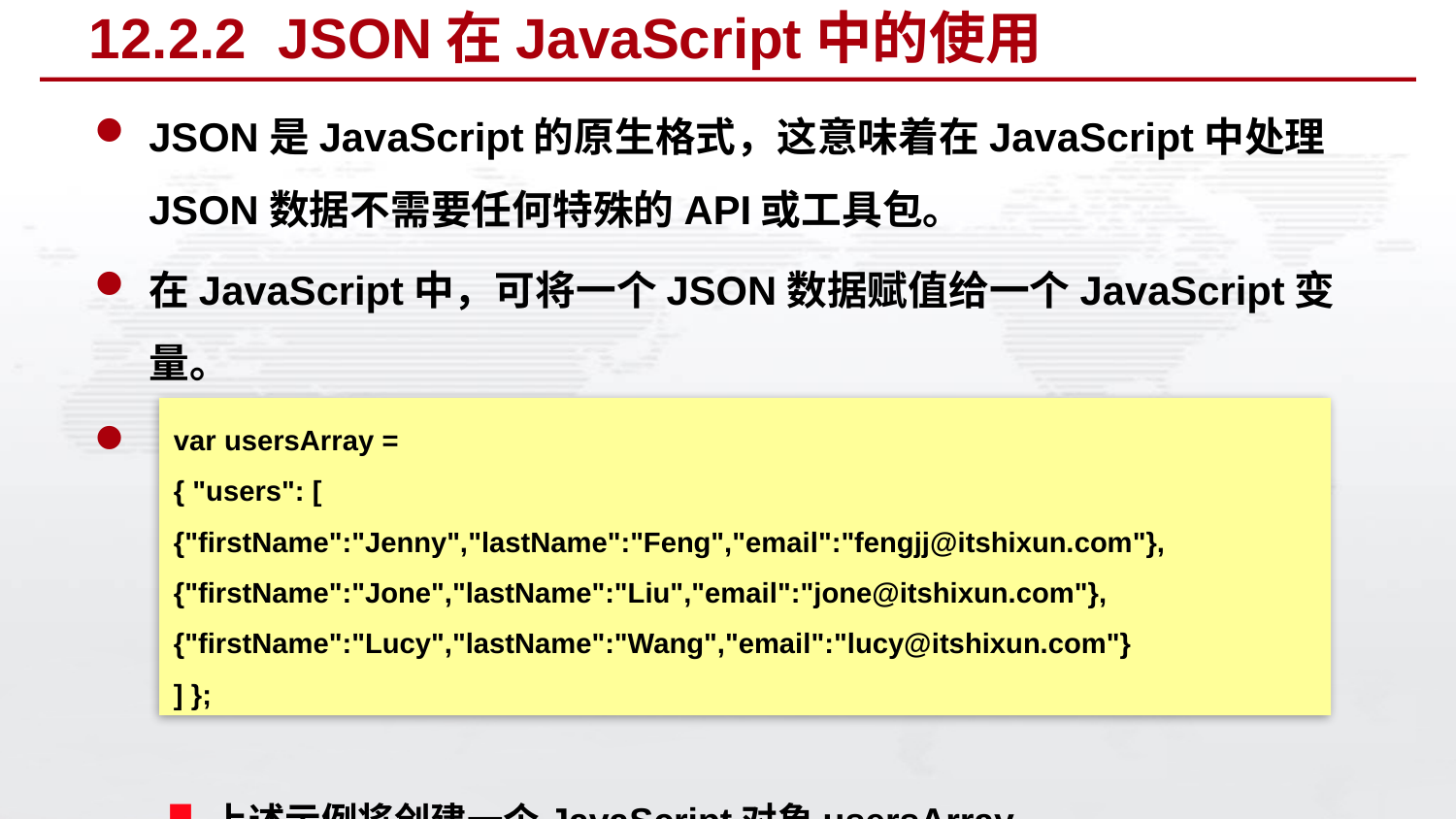

# 12.2.2  JSON在JavaScript中的使用
JSON是JavaScript的原生格式，这意味着在JavaScript中处理JSON数据不需要任何特殊的API或工具包。
在JavaScript中，可将一个JSON数据赋值给一个JavaScript变量。
【示例】将JSON数据赋值给变量

上述示例将创建一个JavaScript对象usersArray。

var usersArray =
{ "users": [
{"firstName":"Jenny","lastName":"Feng","email":"fengjj@itshixun.com"},
{"firstName":"Jone","lastName":"Liu","email":"jone@itshixun.com"},
{"firstName":"Lucy","lastName":"Wang","email":"lucy@itshixun.com"}
] };